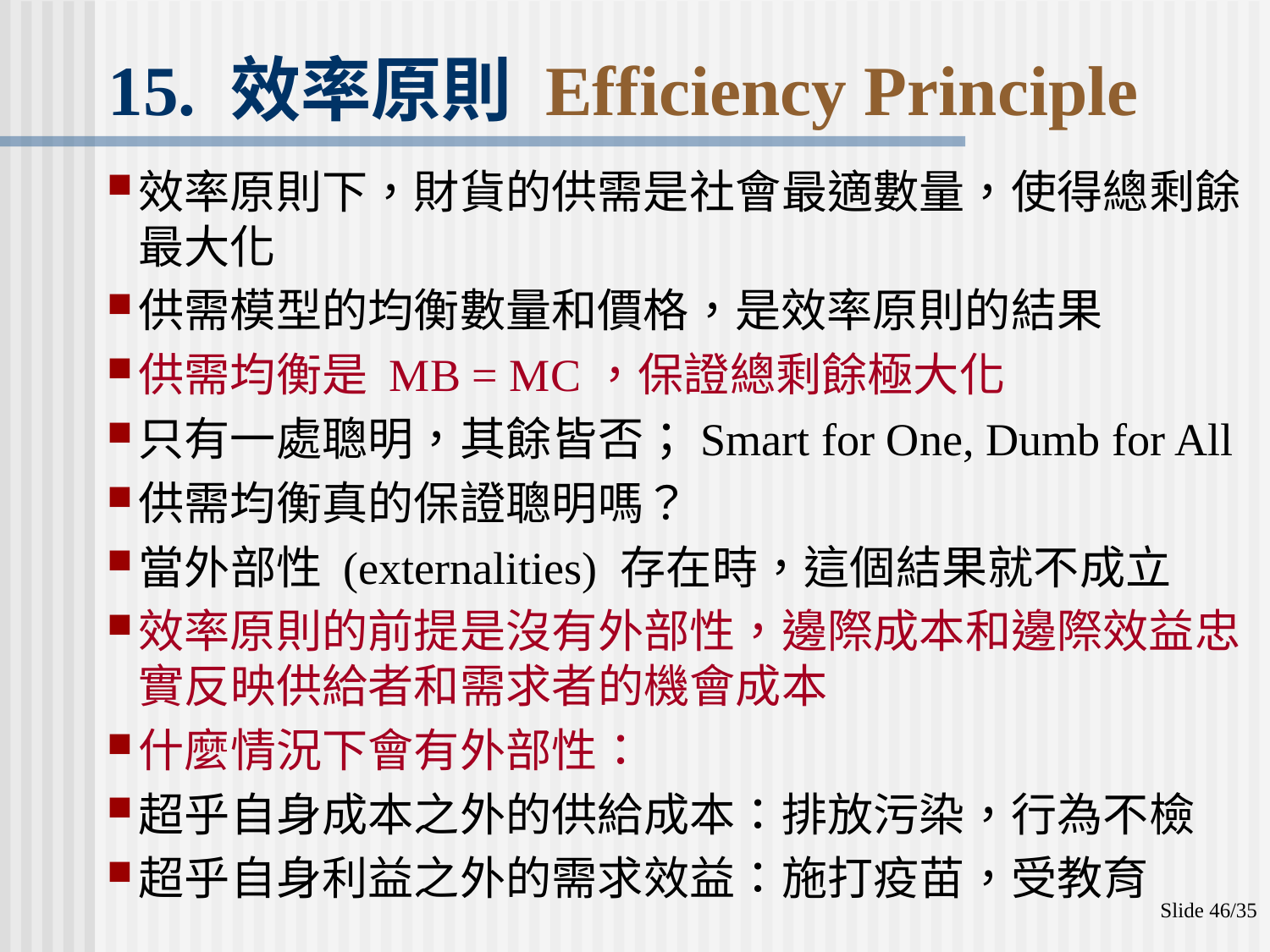

15. 效率原則 Efficiency Principle
效率原則下，財貨的供需是社會最適數量，使得總剩餘最大化
供需模型的均衡數量和價格，是效率原則的結果
供需均衡是 MB = MC，保證總剩餘極大化
只有一處聰明，其餘皆否；Smart for One, Dumb for All
供需均衡真的保證聰明嗎？
當外部性 (externalities) 存在時，這個結果就不成立
效率原則的前提是沒有外部性，邊際成本和邊際效益忠實反映供給者和需求者的機會成本
什麼情況下會有外部性：
超乎自身成本之外的供給成本：排放污染，行為不檢
超乎自身利益之外的需求效益：施打疫苗，受教育

Slide 46/35